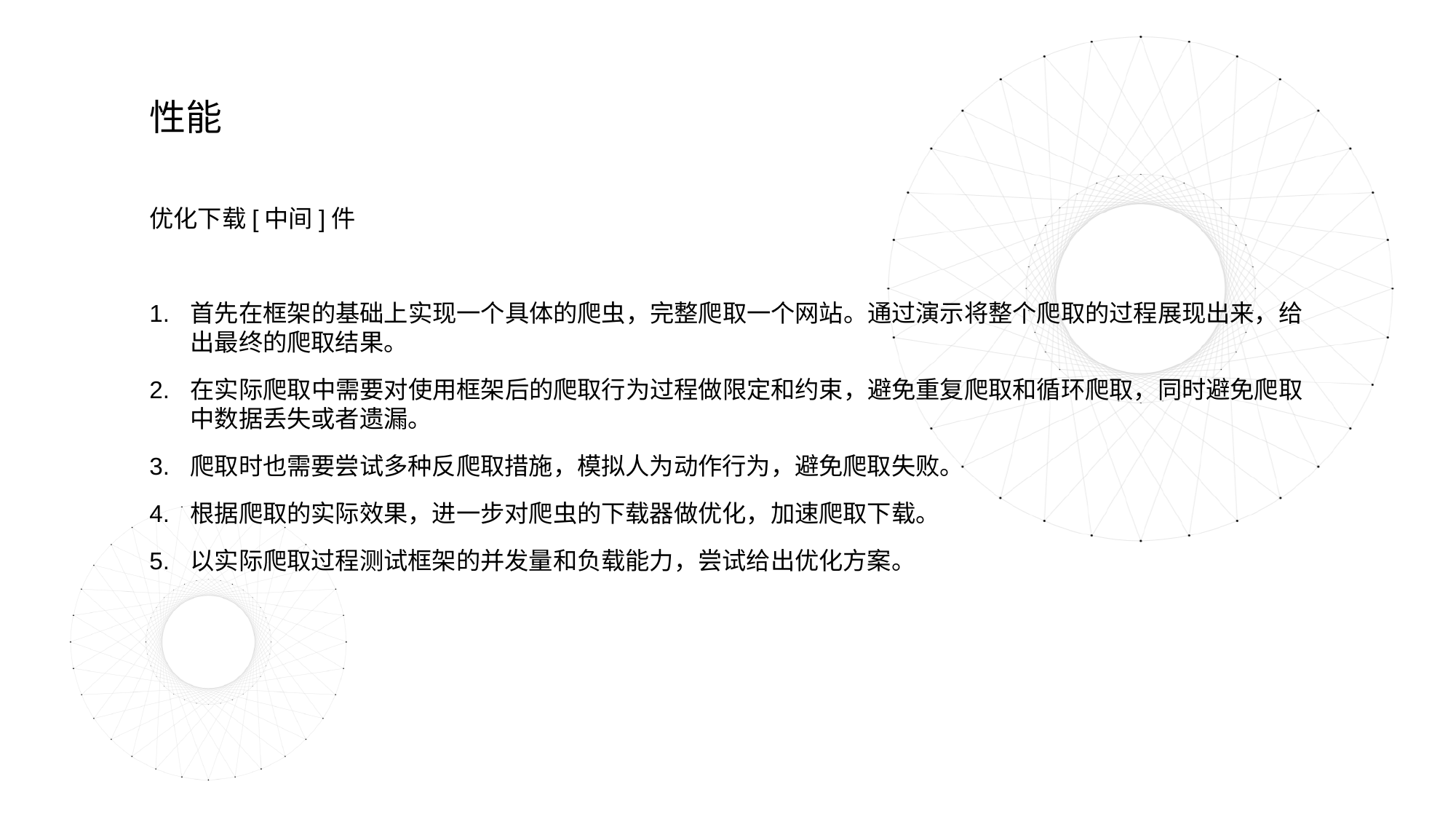

性能
优化下载[中间]件

首先在框架的基础上实现一个具体的爬虫，完整爬取一个网站。通过演示将整个爬取的过程展现出来，给出最终的爬取结果。
在实际爬取中需要对使用框架后的爬取行为过程做限定和约束，避免重复爬取和循环爬取，同时避免爬取中数据丢失或者遗漏。
爬取时也需要尝试多种反爬取措施，模拟人为动作行为，避免爬取失败。
根据爬取的实际效果，进一步对爬虫的下载器做优化，加速爬取下载。
以实际爬取过程测试框架的并发量和负载能力，尝试给出优化方案。